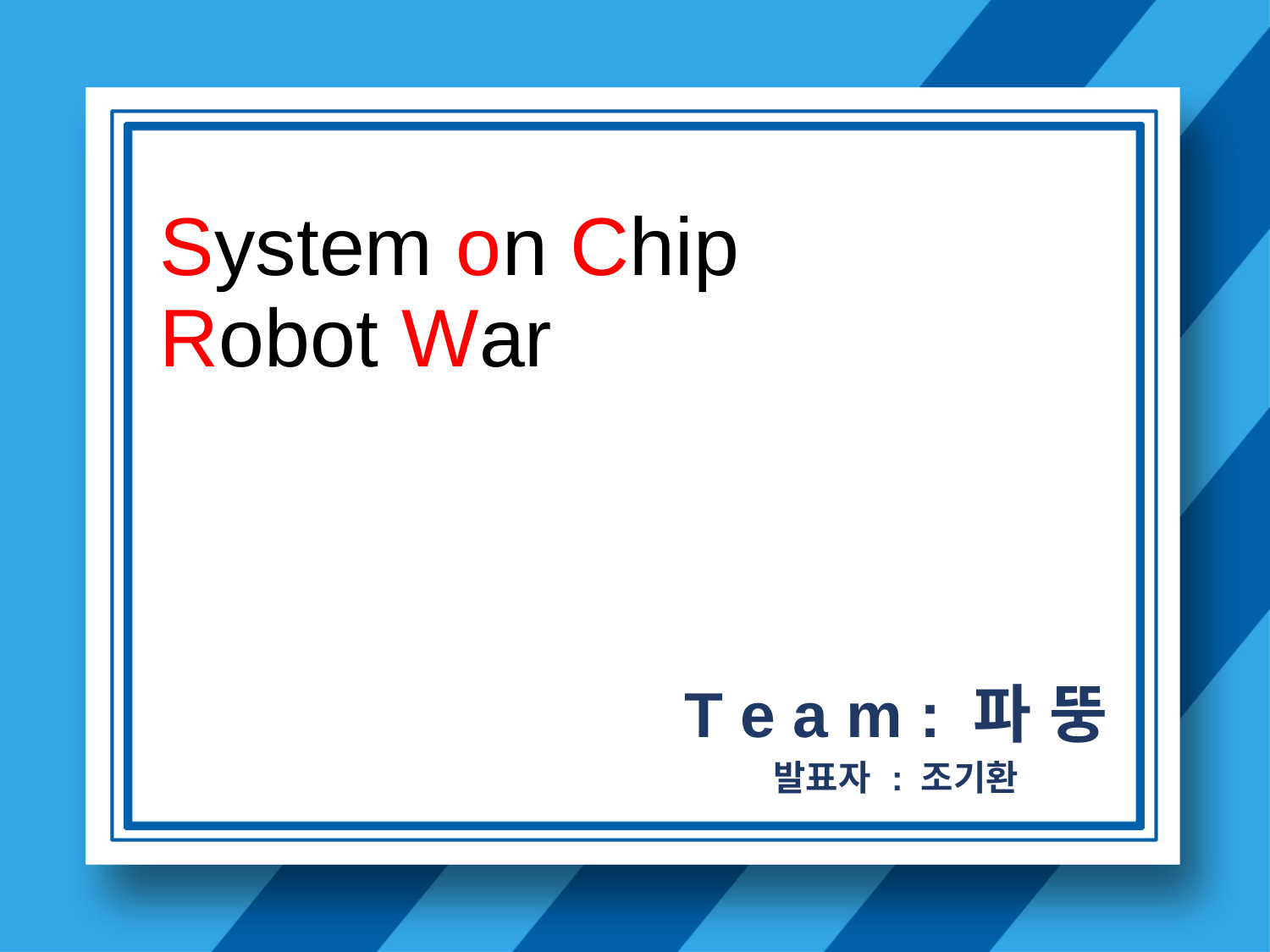

System on Chip
Robot War
T e a m : 파 뚱
발표자 : 조기환